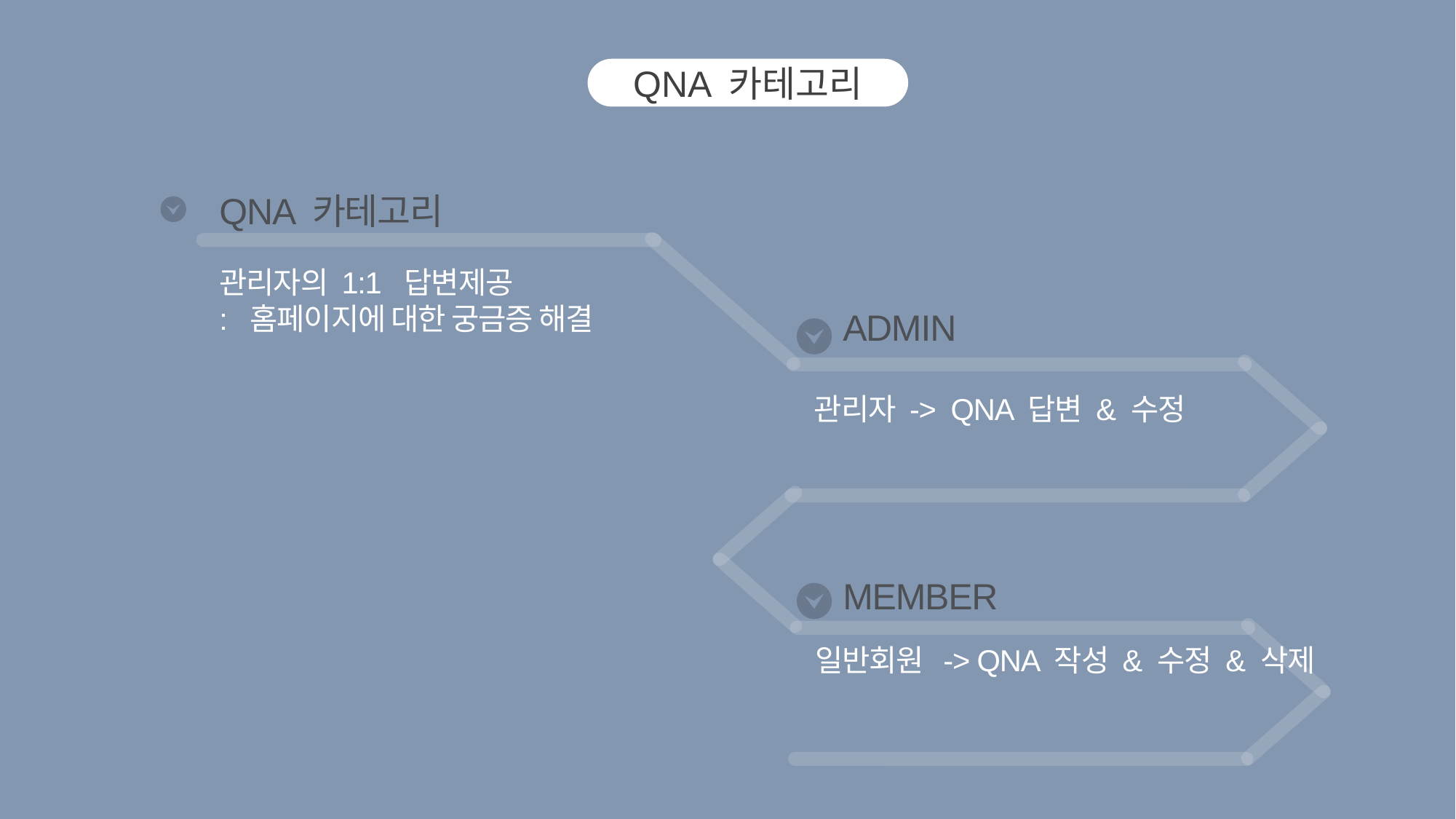

QNA 카테고리

QNA 카테고리
관리자의 1:1  답변제공
:  홈페이지에 대한 궁금증 해결

ADMIN
관리자 ->  QNA 답변 & 수정

MEMBER

일반회원  -> QNA 작성 & 수정 & 삭제